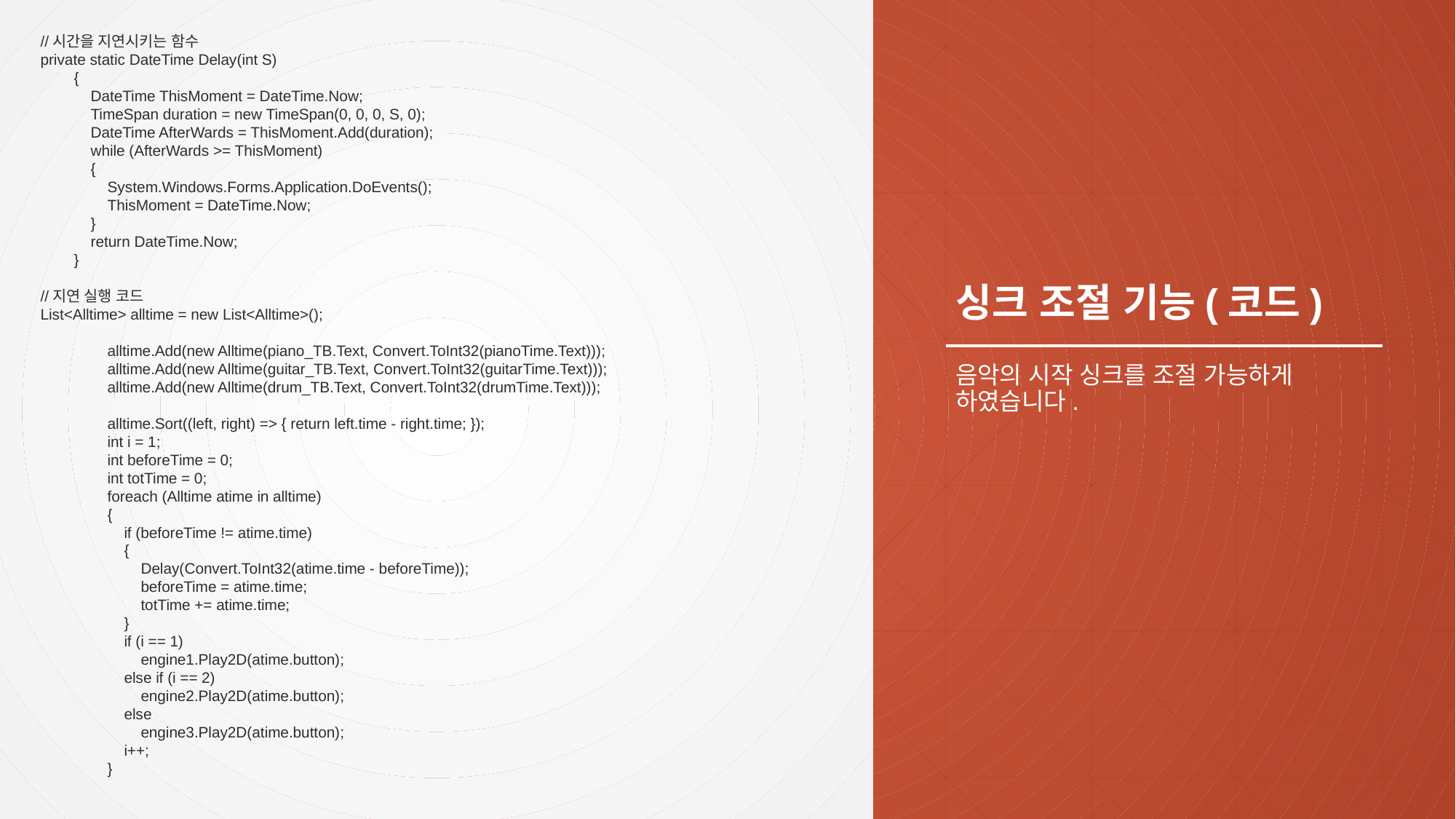

//시간을 지연시키는 함수
private static DateTime Delay(int S)
        {
            DateTime ThisMoment = DateTime.Now;
            TimeSpan duration = new TimeSpan(0, 0, 0, S, 0);
            DateTime AfterWards = ThisMoment.Add(duration);
            while (AfterWards >= ThisMoment)
            {
                System.Windows.Forms.Application.DoEvents();
                ThisMoment = DateTime.Now;
            }
            return DateTime.Now;
        }

//지연 실행 코드
List<Alltime> alltime = new List<Alltime>();

                alltime.Add(new Alltime(piano_TB.Text, Convert.ToInt32(pianoTime.Text)));
                alltime.Add(new Alltime(guitar_TB.Text, Convert.ToInt32(guitarTime.Text)));
                alltime.Add(new Alltime(drum_TB.Text, Convert.ToInt32(drumTime.Text)));

                alltime.Sort((left, right) => { return left.time - right.time; });
                int i = 1;
                int beforeTime = 0;
                int totTime = 0;
                foreach (Alltime atime in alltime)
                {
                    if (beforeTime != atime.time)
                    {
                        Delay(Convert.ToInt32(atime.time - beforeTime));
                        beforeTime = atime.time;
                        totTime += atime.time;
                    }
                    if (i == 1)
                        engine1.Play2D(atime.button);
                    else if (i == 2)
                        engine2.Play2D(atime.button);
                    else
                        engine3.Play2D(atime.button);
                    i++;
                }
# 싱크 조절 기능(코드)
음악의 시작 싱크를 조절 가능하게 하였습니다.